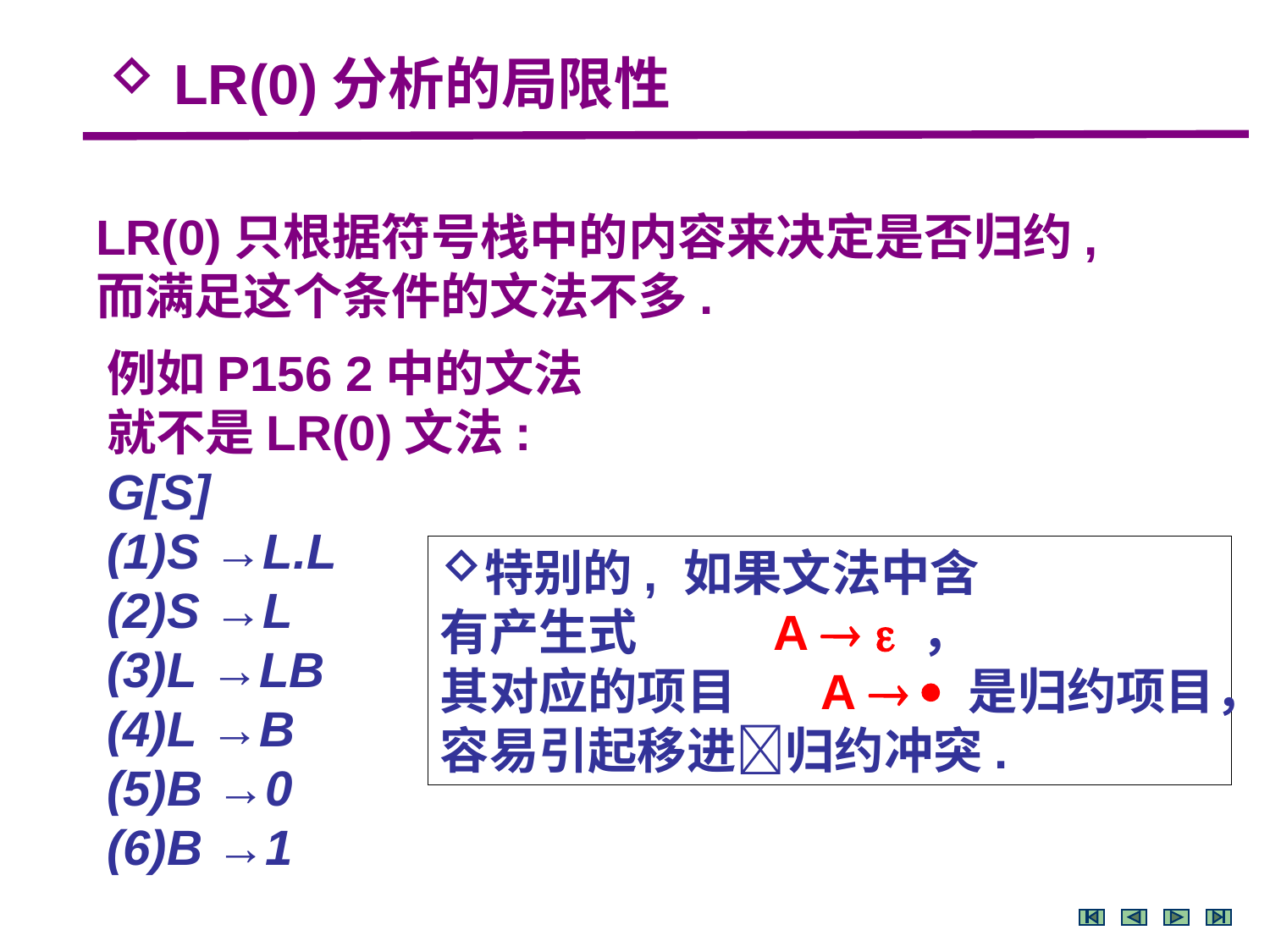

LR(0)分析的局限性

LR(0)只根据符号栈中的内容来决定是否归约,
而满足这个条件的文法不多.
例如P156 2中的文法就不是LR(0)文法:
G[S]
(1)S →L.L
(2)S →L
(3)L →LB
(4)L →B
(5)B →0
(6)B →1
特别的, 如果文法中含
有产生式 	      A → ε ，
其对应的项目	A → • 是归约项目，
容易引起移进−归约冲突.